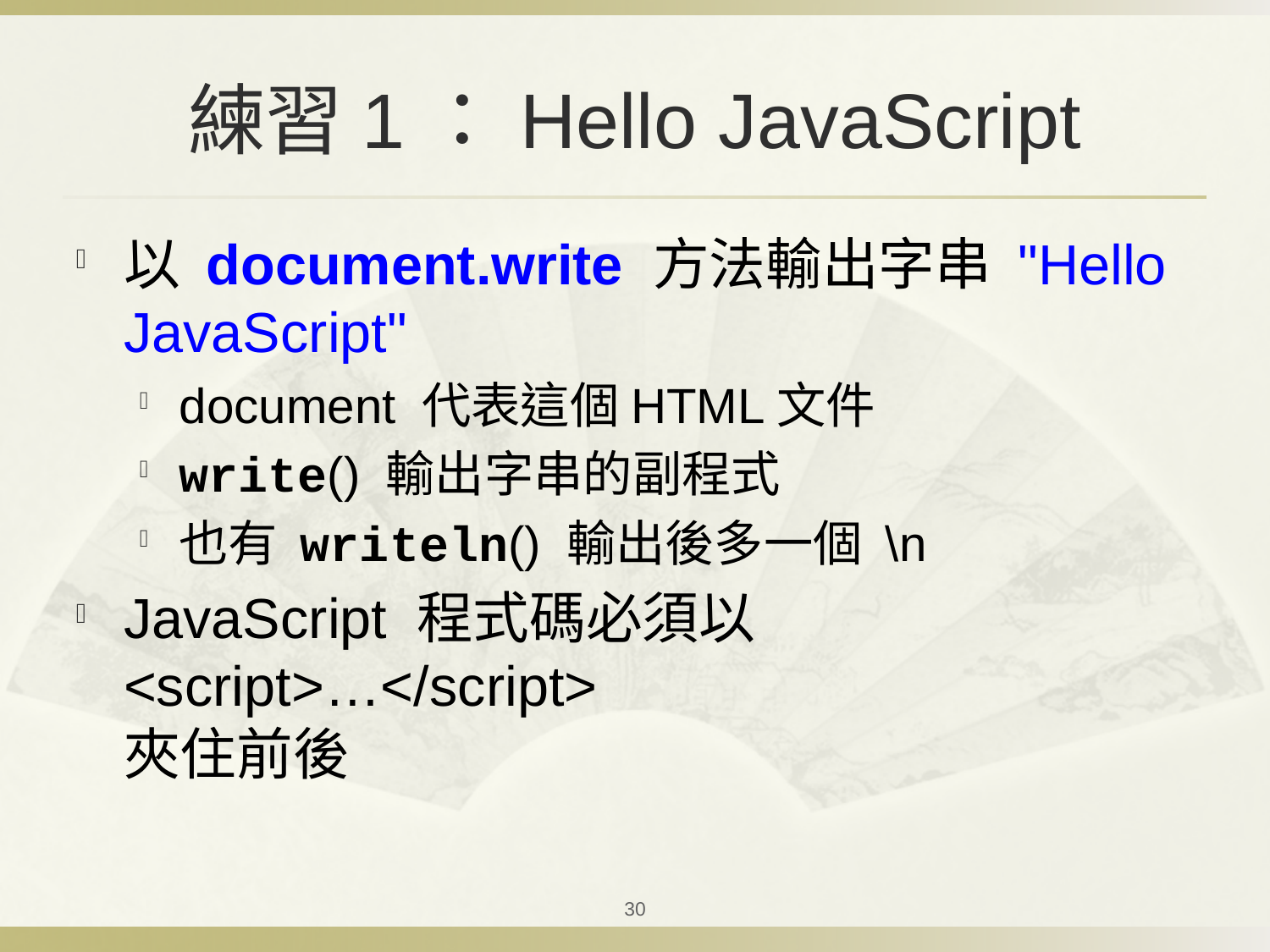

# 練習1：Hello JavaScript
以 document.write 方法輸出字串 "Hello JavaScript"
document 代表這個HTML文件
write() 輸出字串的副程式
也有 writeln() 輸出後多一個 \n
JavaScript 程式碼必須以
<script>…</script>
夾住前後

30